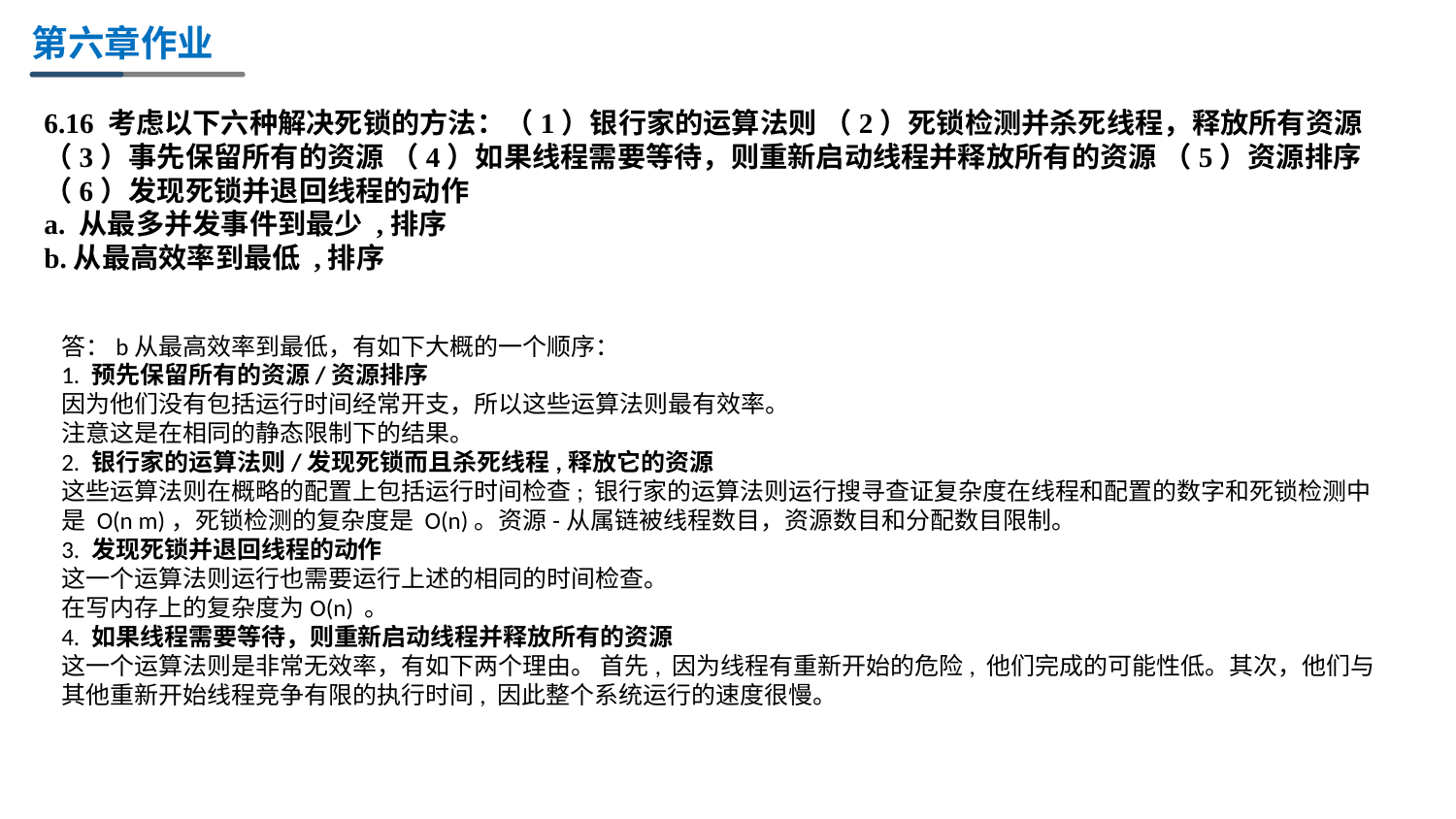

第六章作业

6.16 考虑以下六种解决死锁的方法：（1）银行家的运算法则 （2）死锁检测并杀死线程，释放所有资源 （3）事先保留所有的资源 （4）如果线程需要等待，则重新启动线程并释放所有的资源 （5）资源排序
（6）发现死锁并退回线程的动作
a. 从最多并发事件到最少 ,排序
b.从最高效率到最低 ,排序
答：b从最高效率到最低，有如下大概的一个顺序：
1. 预先保留所有的资源/资源排序
因为他们没有包括运行时间经常开支，所以这些运算法则最有效率。
注意这是在相同的静态限制下的结果。
2. 银行家的运算法则/发现死锁而且杀死线程,释放它的资源
这些运算法则在概略的配置上包括运行时间检查; 银行家的运算法则运行搜寻查证复杂度在线程和配置的数字和死锁检测中是 O(n m)，死锁检测的复杂度是 O(n)。资源-从属链被线程数目，资源数目和分配数目限制。
3. 发现死锁并退回线程的动作
这一个运算法则运行也需要运行上述的相同的时间检查。
在写内存上的复杂度为O(n) 。
4. 如果线程需要等待，则重新启动线程并释放所有的资源
这一个运算法则是非常无效率，有如下两个理由。 首先, 因为线程有重新开始的危险, 他们完成的可能性低。其次，他们与其他重新开始线程竞争有限的执行时间, 因此整个系统运行的速度很慢。